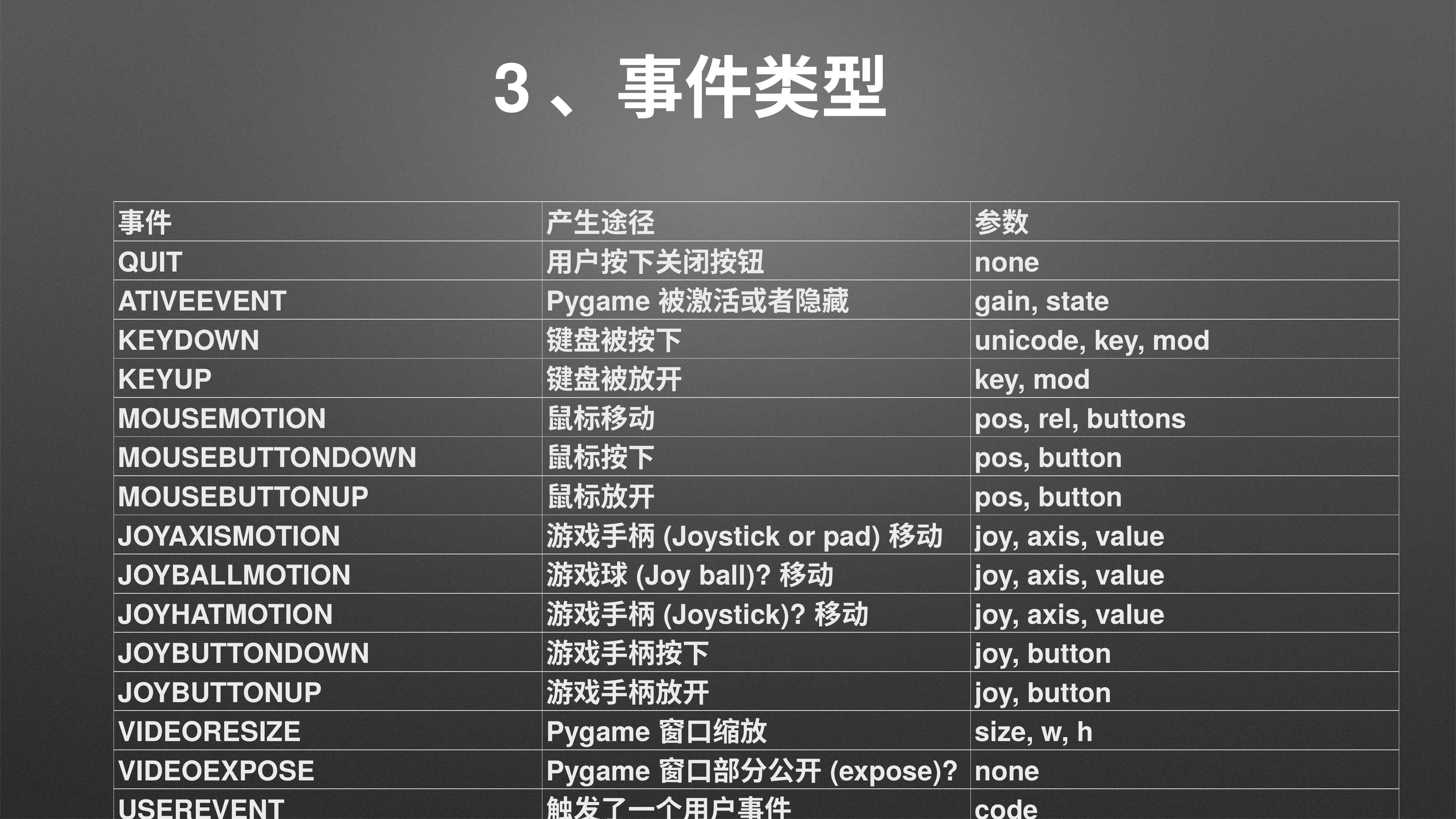

# 3、事件类型

| 事件 | 产生途径 | 参数 |
| --- | --- | --- |
| QUIT | 用户按下关闭按钮 | none |
| ATIVEEVENT | Pygame被激活或者隐藏 | gain, state |
| KEYDOWN | 键盘被按下 | unicode, key, mod |
| KEYUP | 键盘被放开 | key, mod |
| MOUSEMOTION | 鼠标移动 | pos, rel, buttons |
| MOUSEBUTTONDOWN | 鼠标按下 | pos, button |
| MOUSEBUTTONUP | 鼠标放开 | pos, button |
| JOYAXISMOTION | 游戏手柄(Joystick or pad)移动 | joy, axis, value |
| JOYBALLMOTION | 游戏球(Joy ball)?移动 | joy, axis, value |
| JOYHATMOTION | 游戏手柄(Joystick)?移动 | joy, axis, value |
| JOYBUTTONDOWN | 游戏手柄按下 | joy, button |
| JOYBUTTONUP | 游戏手柄放开 | joy, button |
| VIDEORESIZE | Pygame窗口缩放 | size, w, h |
| VIDEOEXPOSE | Pygame窗口部分公开(expose)? | none |
| USEREVENT | 触发了一个用户事件 | code |